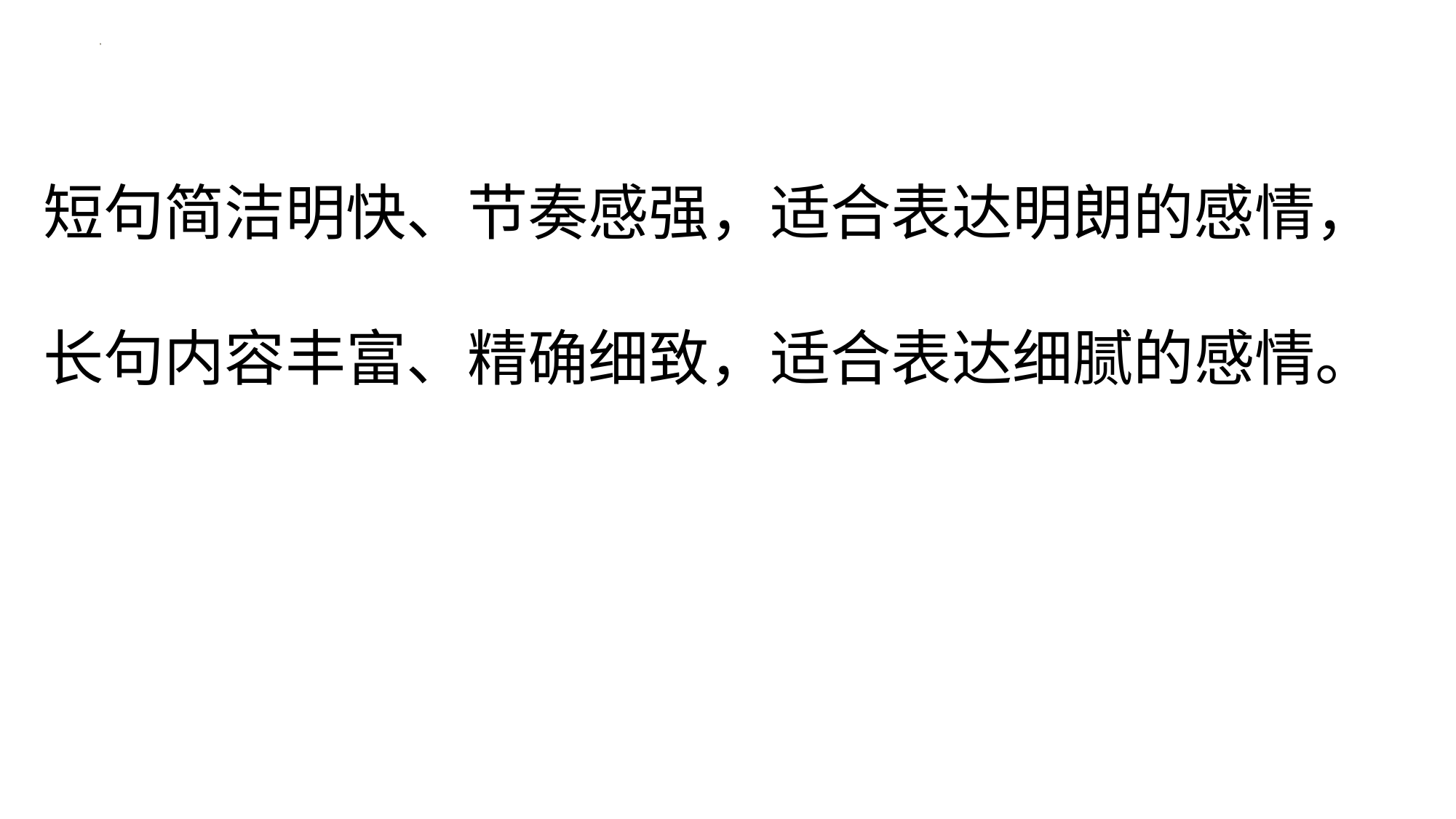

短句简洁明快、节奏感强，适合表达明朗的感情，
长句内容丰富、精确细致，适合表达细腻的感情。